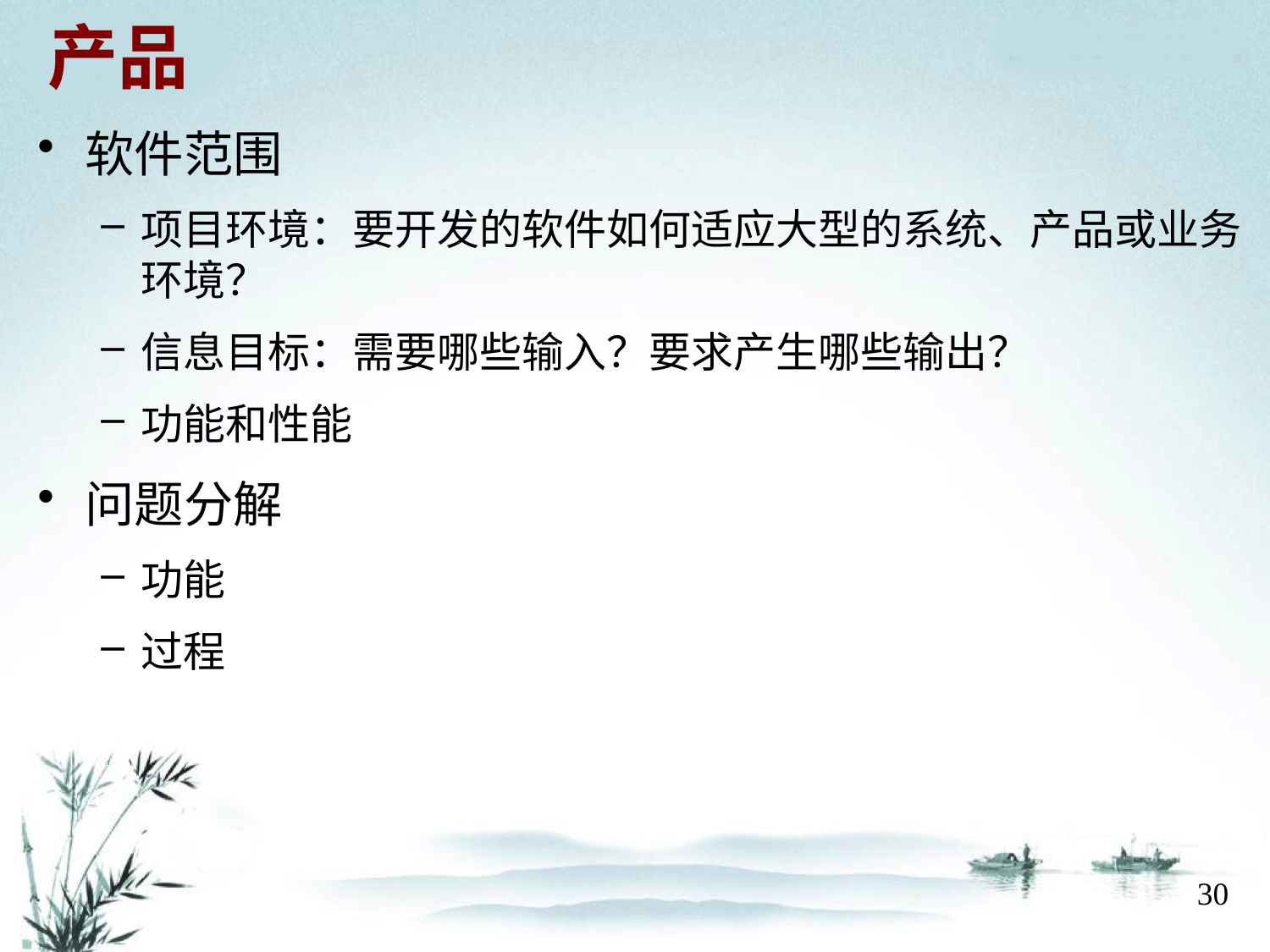

# 产品
软件范围
项目环境：要开发的软件如何适应大型的系统、产品或业务环境？
信息目标：需要哪些输入？要求产生哪些输出？
功能和性能
问题分解
功能
过程
30